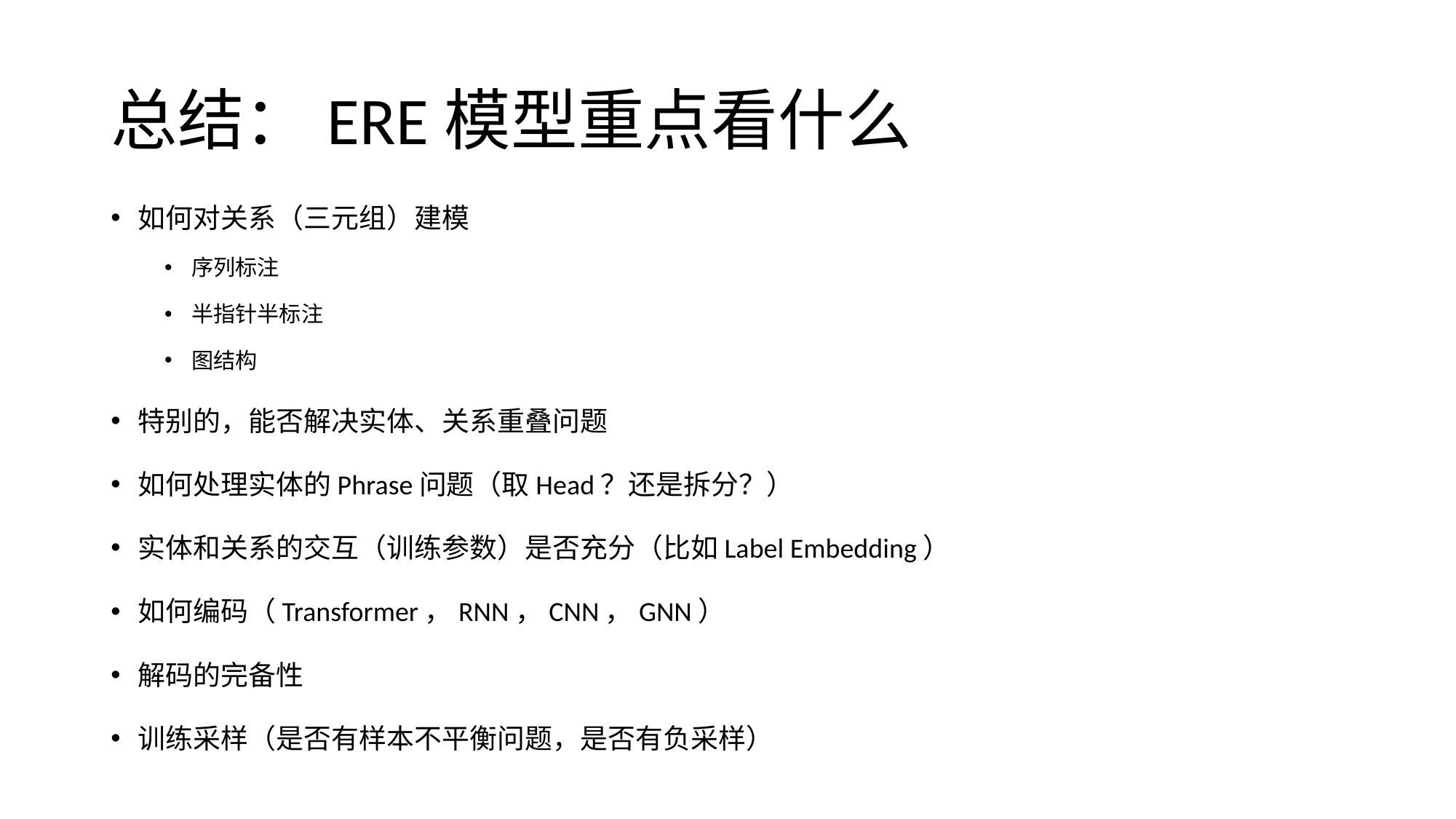

# 总结：ERE模型重点看什么
如何对关系（三元组）建模
序列标注
半指针半标注
图结构
特别的，能否解决实体、关系重叠问题
如何处理实体的Phrase问题（取Head？还是拆分？）
实体和关系的交互（训练参数）是否充分（比如Label Embedding）
如何编码（Transformer，RNN，CNN，GNN）
解码的完备性
训练采样（是否有样本不平衡问题，是否有负采样）